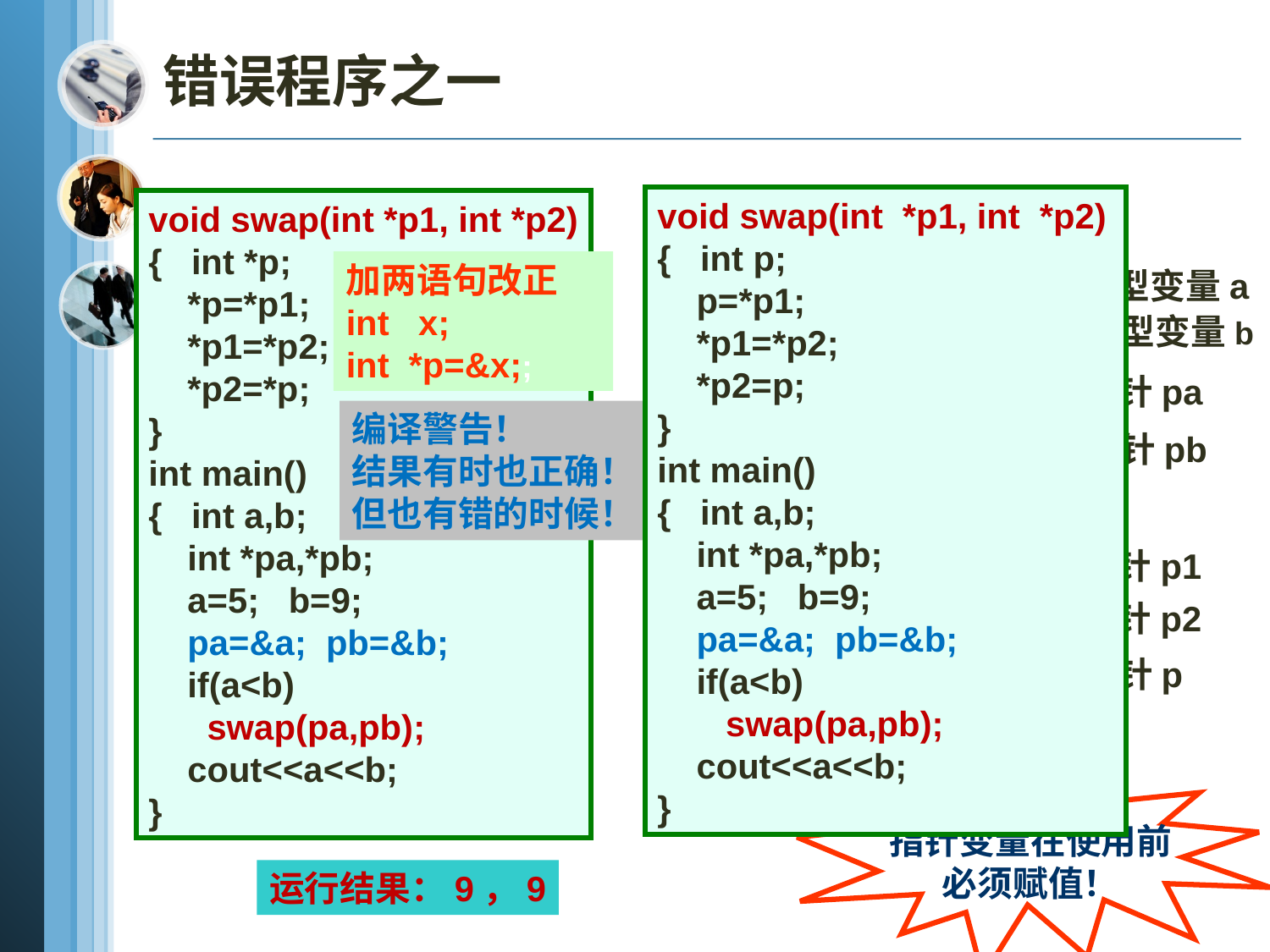

错误程序之一
void swap(int  *p1, int  *p2)
{   int p;
    p=*p1;
    *p1=*p2;
    *p2=p;
}
int main()
{   int a,b;
    int *pa,*pb;
    a=5;   b=9;
    pa=&a;  pb=&b;
    if(a<b)
       swap(pa,pb);
    cout<<a<<b;
}

…...
2000

2004

2008

200C

2010

2014

2018

201C

2020

...
void swap(int *p1, int *p2)
{   int *p;
    *p=*p1;
    *p1=*p2;
    *p2=*p;
}
int main()
{   int a,b;
    int *pa,*pb;
    a=5;   b=9;
    pa=&a;  pb=&b;
    if(a<b)
      swap(pa,pb);
    cout<<a<<b;
}
(main)
整型变量a

  整型变量b

指针pa

指针pb

加两语句改正
int   x;
int  *p=&x;;
9
5
9
9
2000
编译警告！
结果有时也正确！
但也有错的时候！

2000
COPY
2004

2004
(swap)
指针p1

指针p2

指针p

****
假设2000
指针变量在使用前
必须赋值！
运行结果：9，9